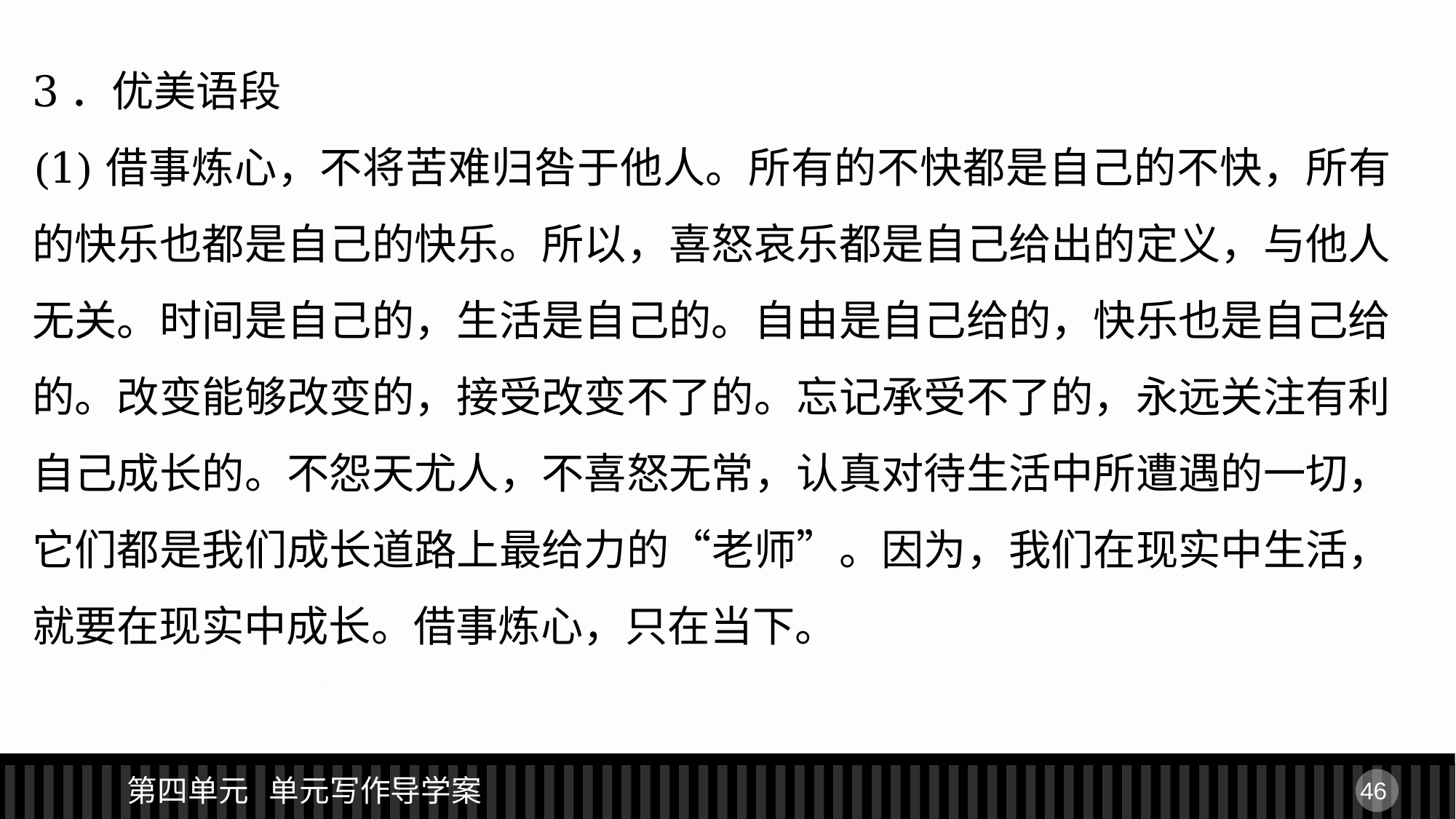

3．优美语段
(1)借事炼心，不将苦难归咎于他人。所有的不快都是自己的不快，所有的快乐也都是自己的快乐。所以，喜怒哀乐都是自己给出的定义，与他人无关。时间是自己的，生活是自己的。自由是自己给的，快乐也是自己给的。改变能够改变的，接受改变不了的。忘记承受不了的，永远关注有利自己成长的。不怨天尤人，不喜怒无常，认真对待生活中所遭遇的一切，它们都是我们成长道路上最给力的“老师”。因为，我们在现实中生活，就要在现实中成长。借事炼心，只在当下。